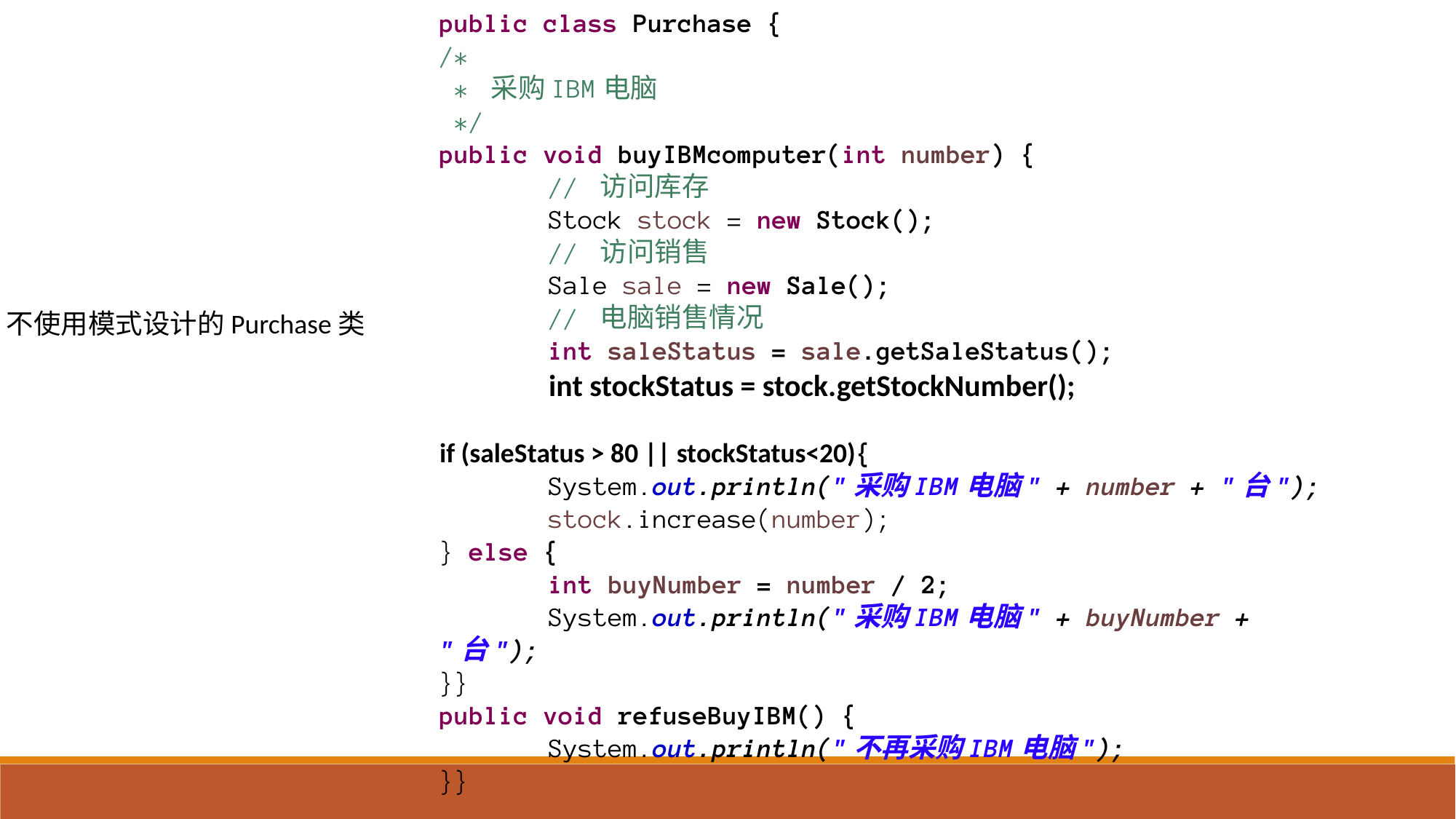

public class Purchase {
/*
 * 采购IBM电脑
 */
public void buyIBMcomputer(int number) {
	// 访问库存
	Stock stock = new Stock();
	// 访问销售
	Sale sale = new Sale();
	// 电脑销售情况
	int saleStatus = sale.getSaleStatus();
	int stockStatus = stock.getStockNumber();

if (saleStatus > 80 || stockStatus<20){
	System.out.println("采购IBM电脑" + number + "台");
	stock.increase(number);
} else {
	int buyNumber = number / 2;
	System.out.println("采购IBM电脑" + buyNumber + "台");
}}
public void refuseBuyIBM() {
	System.out.println("不再采购IBM电脑");
}}
不使用模式设计的Purchase类